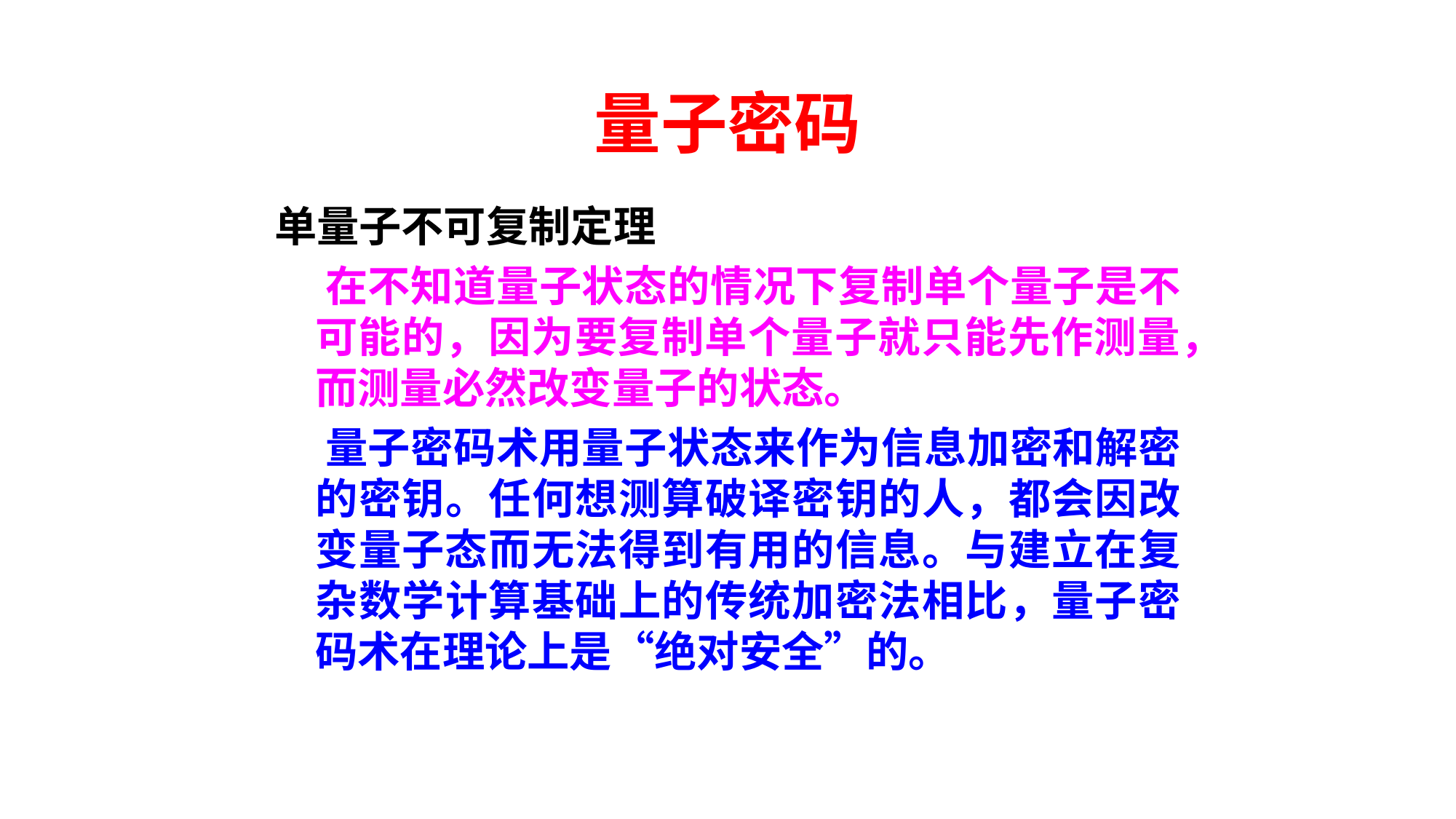

量子密码
单量子不可复制定理
    在不知道量子状态的情况下复制单个量子是不可能的，因为要复制单个量子就只能先作测量，而测量必然改变量子的状态。
    量子密码术用量子状态来作为信息加密和解密的密钥。任何想测算破译密钥的人，都会因改变量子态而无法得到有用的信息。与建立在复杂数学计算基础上的传统加密法相比，量子密码术在理论上是“绝对安全”的。